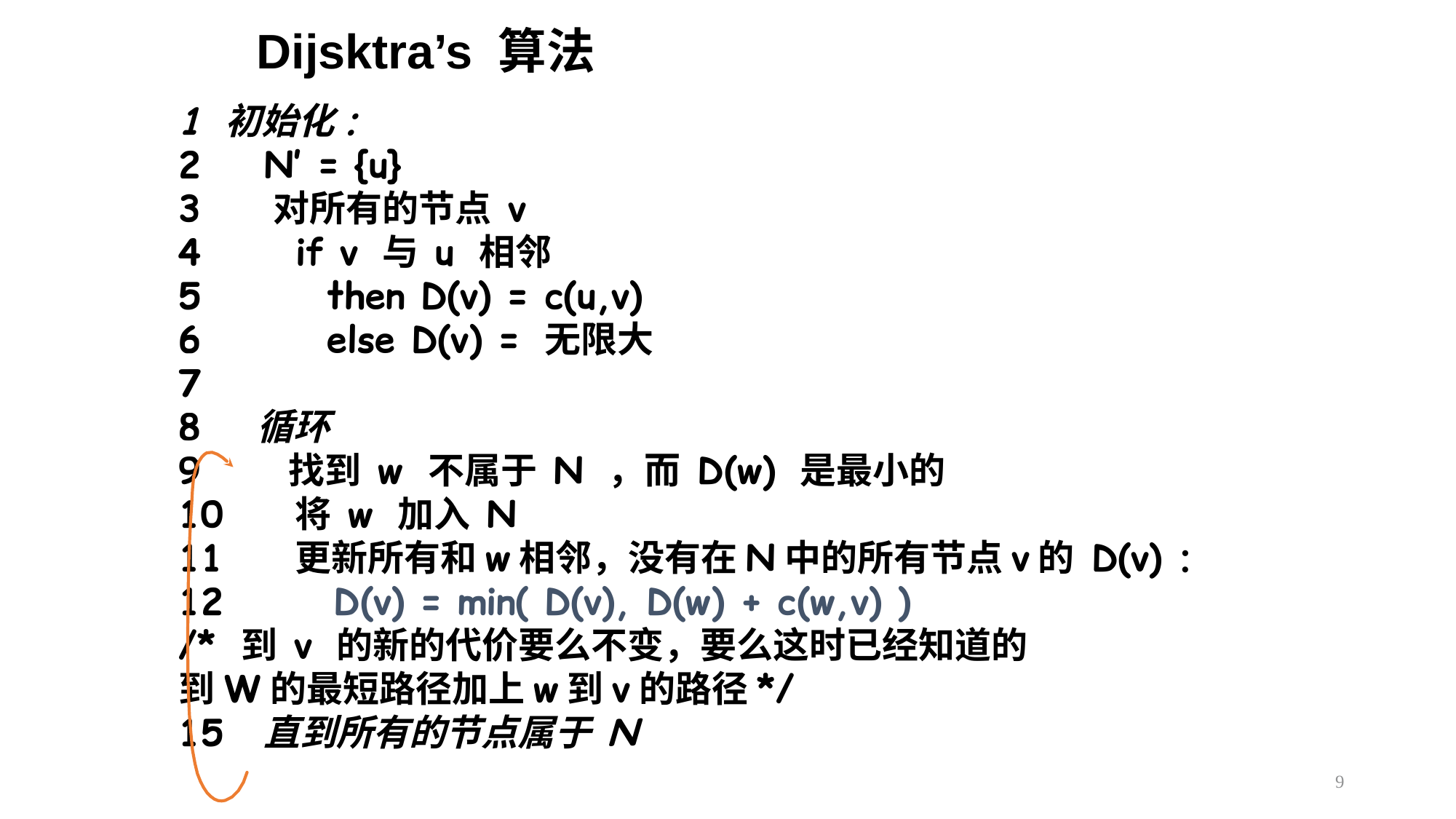

# Dijsktra’s 算法
1 初始化:
2    N’ = {u}
3    对所有的节点 v
4      if v 与 u 相邻
5        then D(v) = c(u,v)
6        else D(v) = 无限大
7
8   循环
9     找到 w 不属于 N ，而 D(w) 是最小的
10    将 w 加入 N
11    更新所有和w相邻，没有在N中的所有节点v的 D(v) :
12       D(v) = min( D(v), D(w) + c(w,v) )
/* 到 v 的新的代价要么不变，要么这时已经知道的
到W的最短路径加上w到v的路径*/
15  直到所有的节点属于 N

9